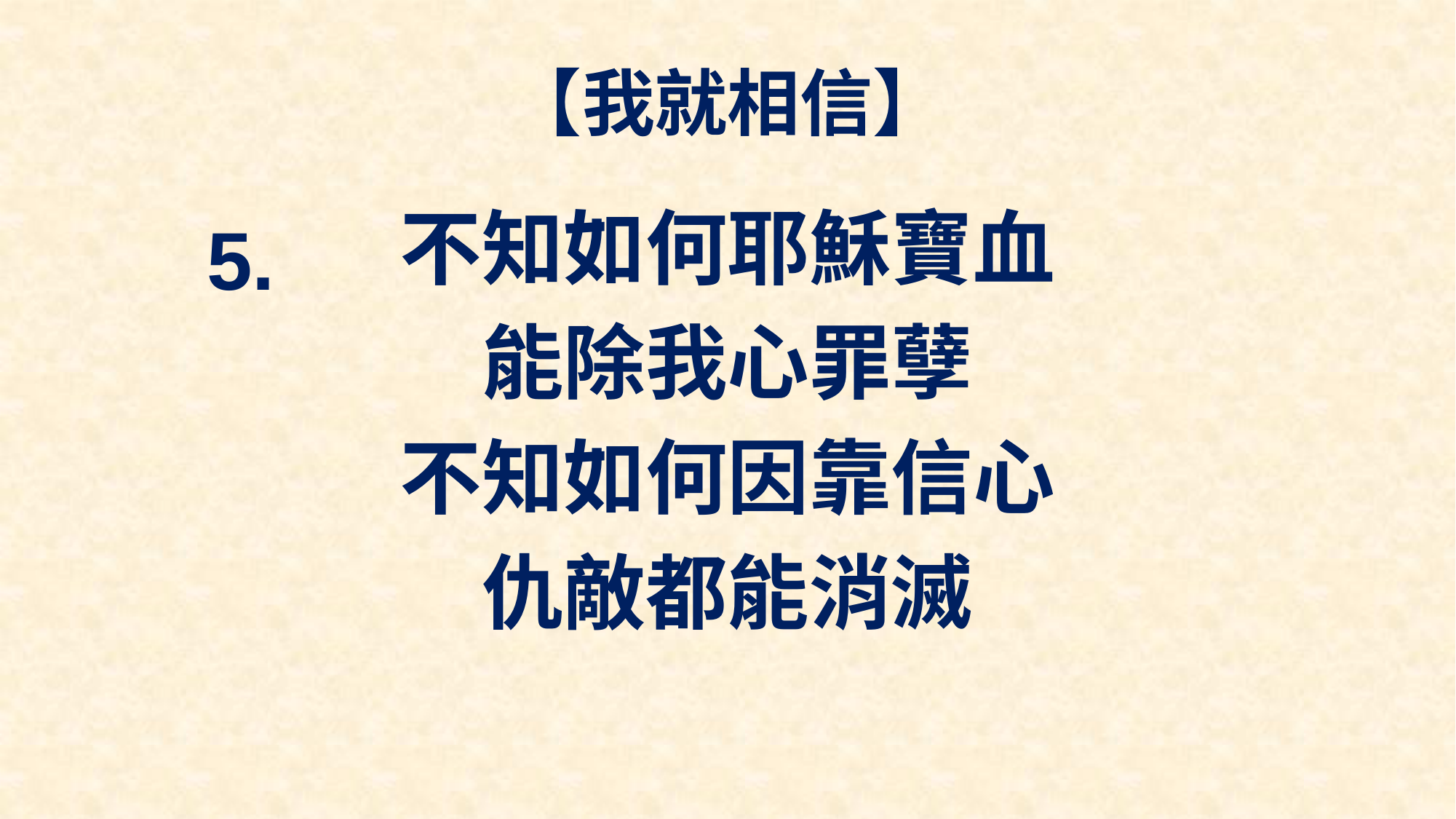

# 【我就相信】
不知如何耶穌寶血
能除我心罪孽
不知如何因靠信心
仇敵都能消滅
5.